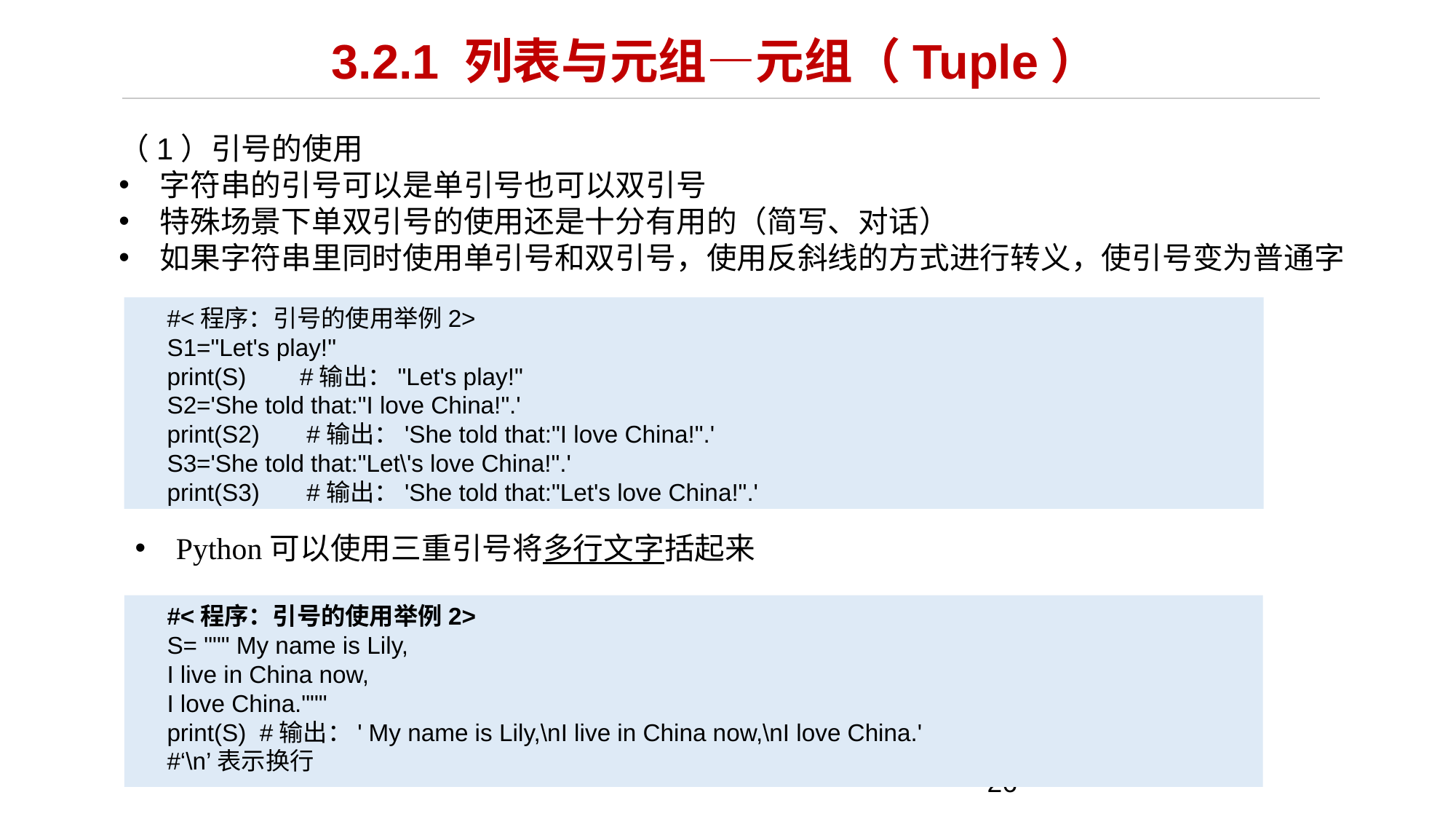

# 3.2.1 列表与元组—元组（Tuple）
（1）引号的使用
字符串的引号可以是单引号也可以双引号
特殊场景下单双引号的使用还是十分有用的（简写、对话）
如果字符串里同时使用单引号和双引号，使用反斜线的方式进行转义，使引号变为普通字
#<程序：引号的使用举例2>
S1="Let's play!"
print(S)        #输出："Let's play!"
S2='She told that:"I love China!".'
print(S2)       #输出：'She told that:"I love China!".'
S3='She told that:"Let\'s love China!".'
print(S3)       #输出：'She told that:"Let's love China!".'
Python可以使用三重引号将多行文字括起来
#<程序：引号的使用举例2>
S= """ My name is Lily,
I live in China now,
I love China."""
print(S)  #输出：' My name is Lily,\nI live in China now,\nI love China.'
#‘\n’表示换行
26